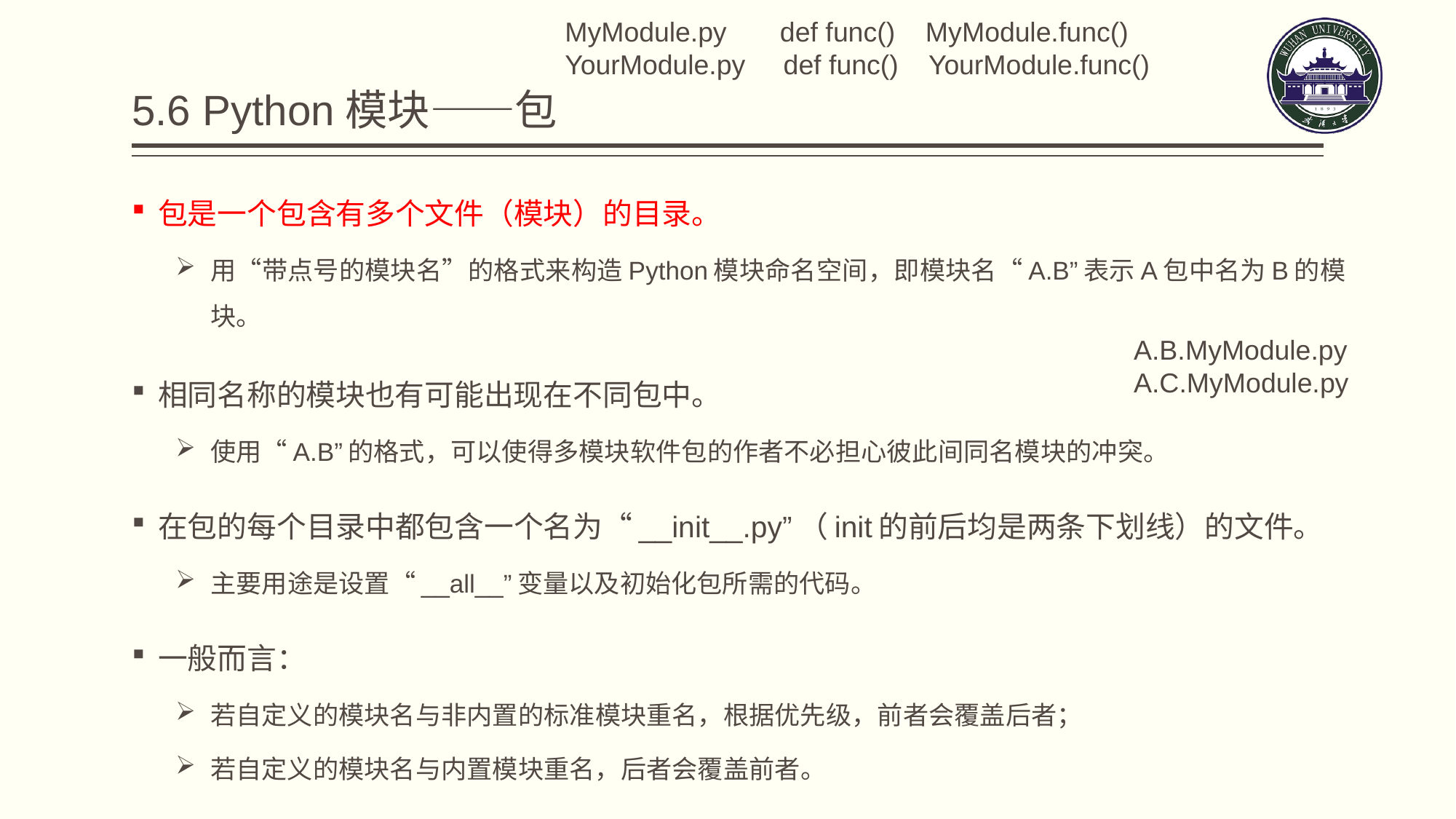

# 5.6 Python模块——包
MyModule.py       def func()    MyModule.func()
YourModule.py     def func()    YourModule.func()
包是一个包含有多个文件（模块）的目录。
用“带点号的模块名”的格式来构造Python模块命名空间，即模块名“A.B”表示A包中名为B的模块。
相同名称的模块也有可能出现在不同包中。
使用“A.B”的格式，可以使得多模块软件包的作者不必担心彼此间同名模块的冲突。
在包的每个目录中都包含一个名为“__init__.py”（init的前后均是两条下划线）的文件。
主要用途是设置“__all__”变量以及初始化包所需的代码。
一般而言：
若自定义的模块名与非内置的标准模块重名，根据优先级，前者会覆盖后者；
若自定义的模块名与内置模块重名，后者会覆盖前者。
A.B.MyModule.py
A.C.MyModule.py